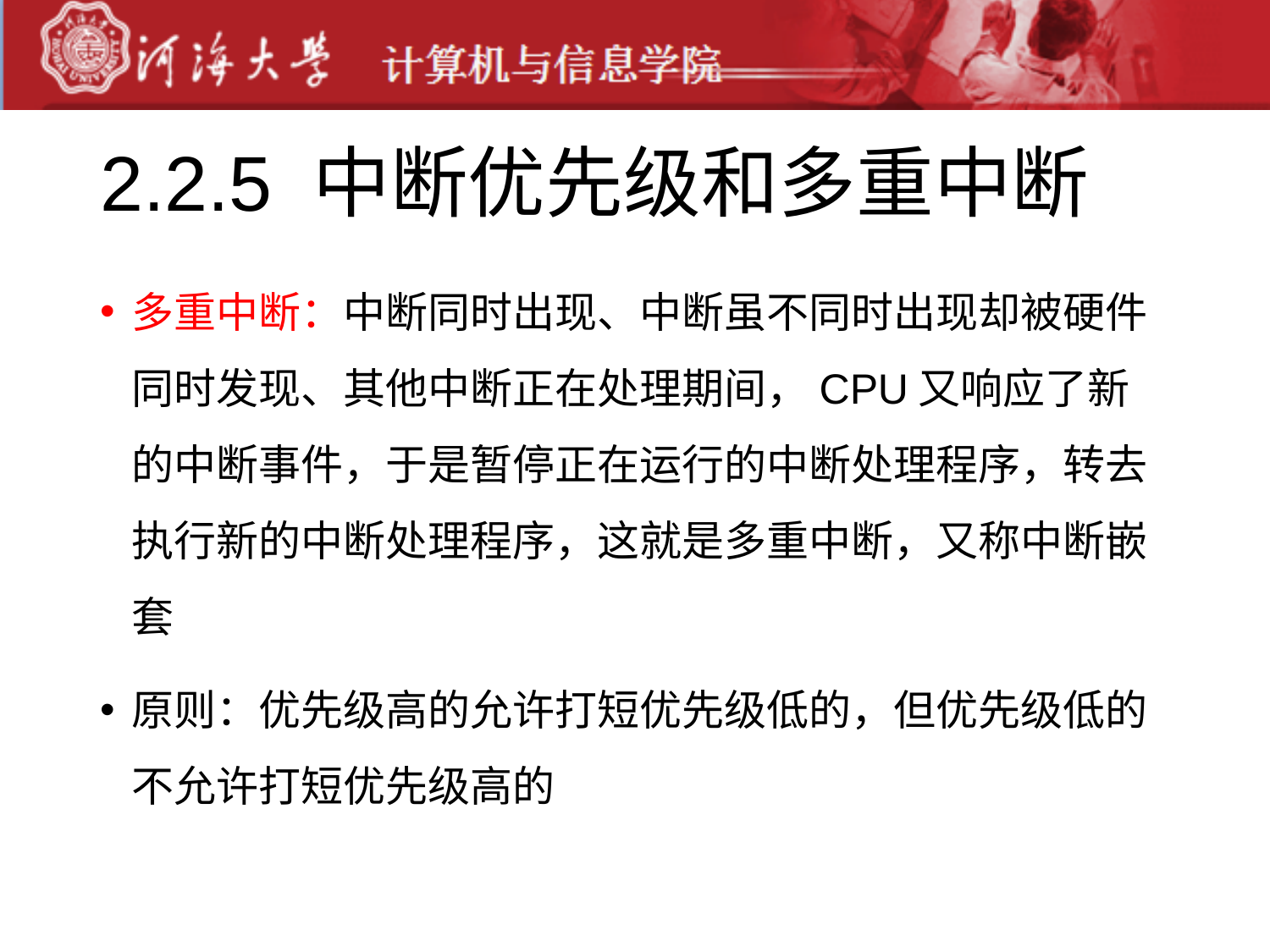

# 2.2.5 中断优先级和多重中断
多重中断：中断同时出现、中断虽不同时出现却被硬件同时发现、其他中断正在处理期间，CPU又响应了新的中断事件，于是暂停正在运行的中断处理程序，转去执行新的中断处理程序，这就是多重中断，又称中断嵌套
原则：优先级高的允许打短优先级低的，但优先级低的不允许打短优先级高的